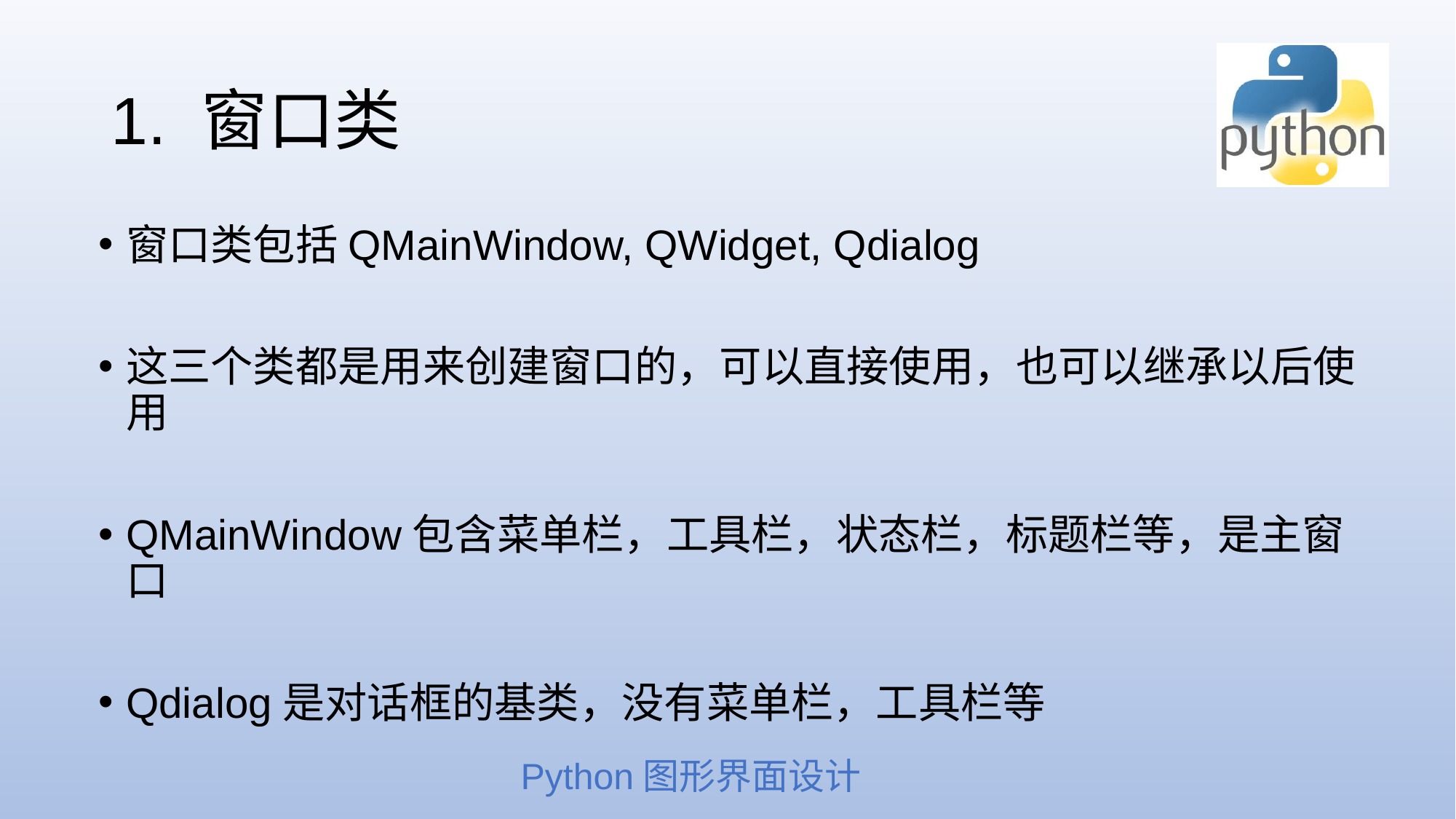

# 1. 窗口类
窗口类包括QMainWindow, QWidget, Qdialog

这三个类都是用来创建窗口的，可以直接使用，也可以继承以后使用

QMainWindow包含菜单栏，工具栏，状态栏，标题栏等，是主窗口

Qdialog是对话框的基类，没有菜单栏，工具栏等